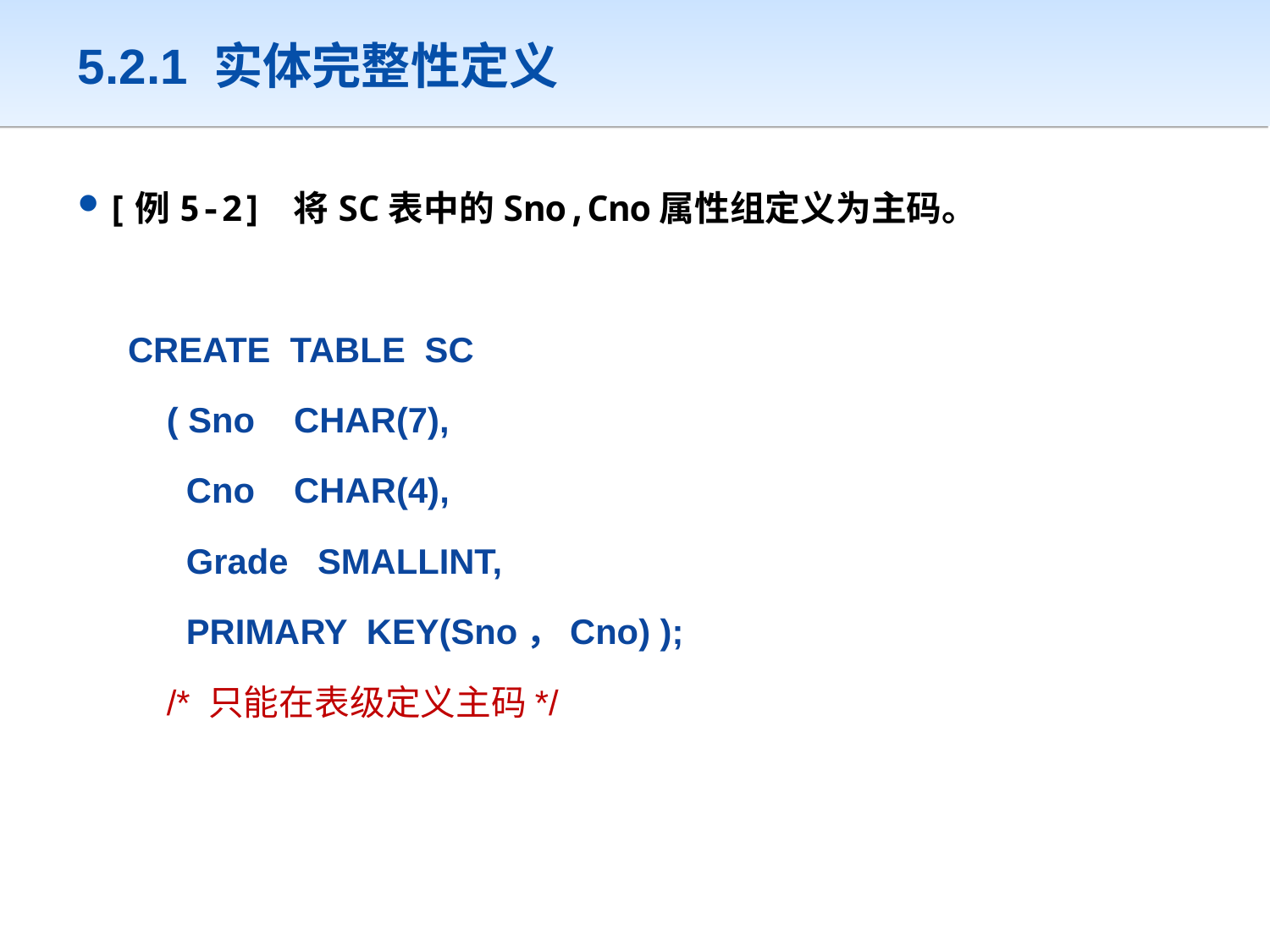

# 5.2.1 实体完整性定义
[例5-2] 将SC表中的Sno,Cno属性组定义为主码。

CREATE  TABLE  SC
    ( Sno    CHAR(7),
      Cno    CHAR(4),
      Grade   SMALLINT,
      PRIMARY  KEY(Sno，Cno) );
    /* 只能在表级定义主码*/